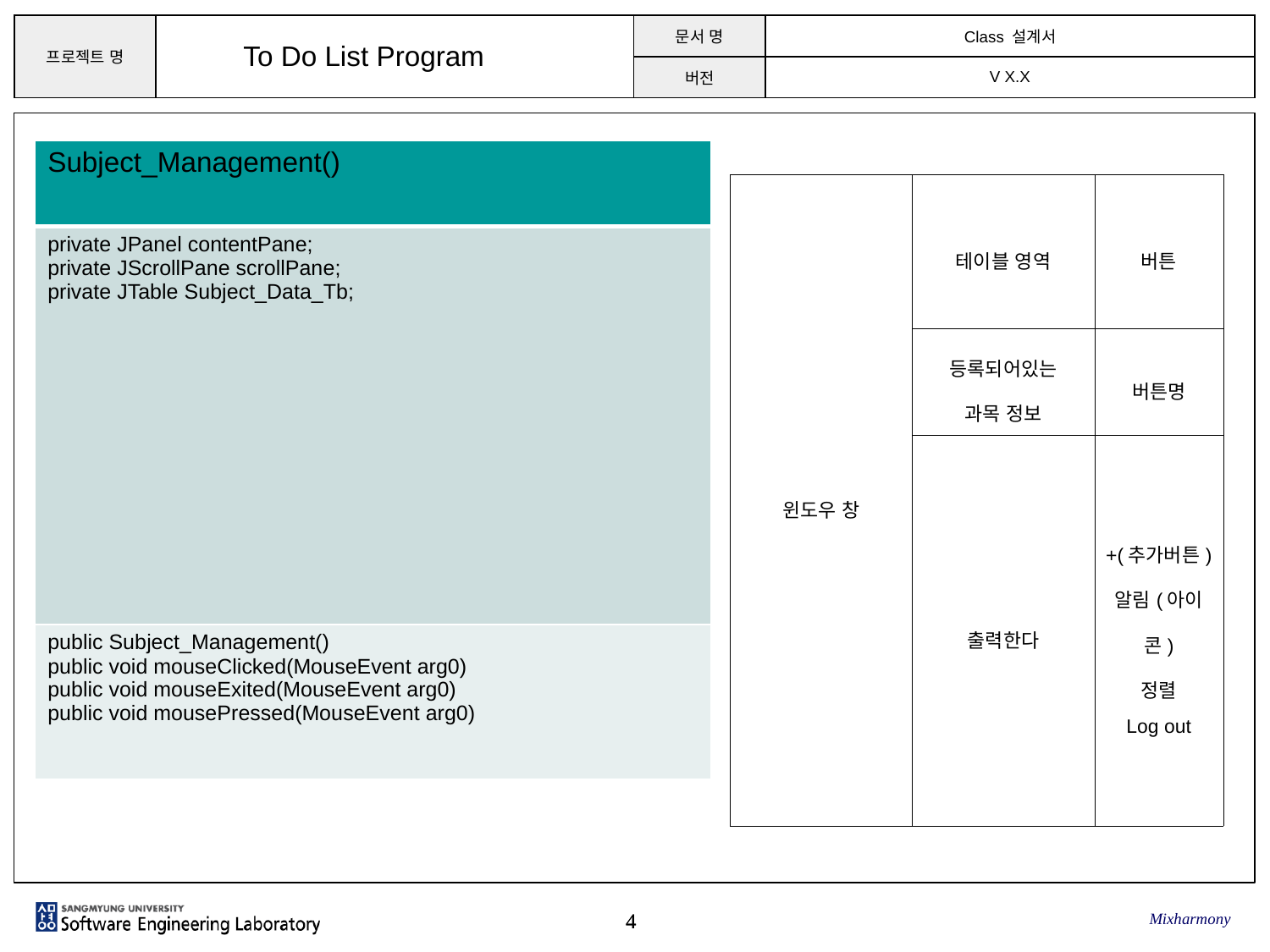

To Do List Program
| Subject\_Management() |
| --- |
| private JPanel contentPane; private JScrollPane scrollPane; private JTable Subject\_Data\_Tb; |
| public Subject\_Management() public void mouseClicked(MouseEvent arg0) public void mouseExited(MouseEvent arg0) public void mousePressed(MouseEvent arg0) |
| 윈도우 창 | 테이블 영역 | 버튼 |
| --- | --- | --- |
|  | 등록되어있는 과목 정보 | 버튼명 |
|  | 출력한다 | +(추가버튼) 알림(아이콘) 정렬 Log out |
Mixharmony